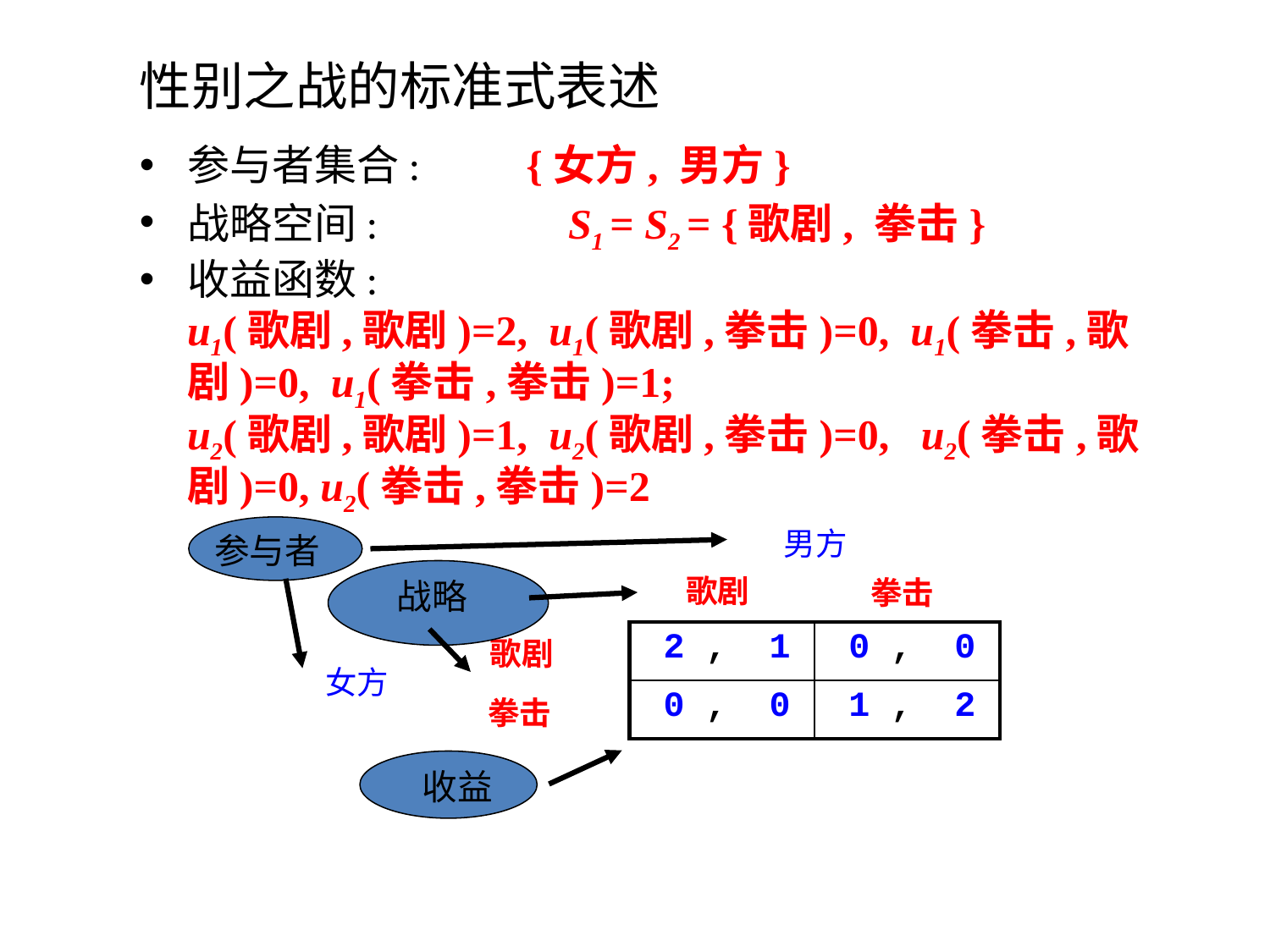

性别之战的标准式表述
参与者集合:          {女方, 男方}
战略空间: 	            S1 = S2 = {歌剧, 拳击}
收益函数:
u1(歌剧,歌剧)=2,  u1(歌剧,拳击)=0,  u1(拳击,歌剧)=0,  u1(拳击,拳击)=1;
u2(歌剧,歌剧)=1,  u2(歌剧,拳击)=0,   u2(拳击,歌剧)=0, u2(拳击,拳击)=2

参与者
男方
女方

    战略
歌剧
拳击
歌剧
拳击

| 2 , 1 | 0 , 0 |
| --- | --- |
| 0 , 0 | 1 , 2 |

  收益